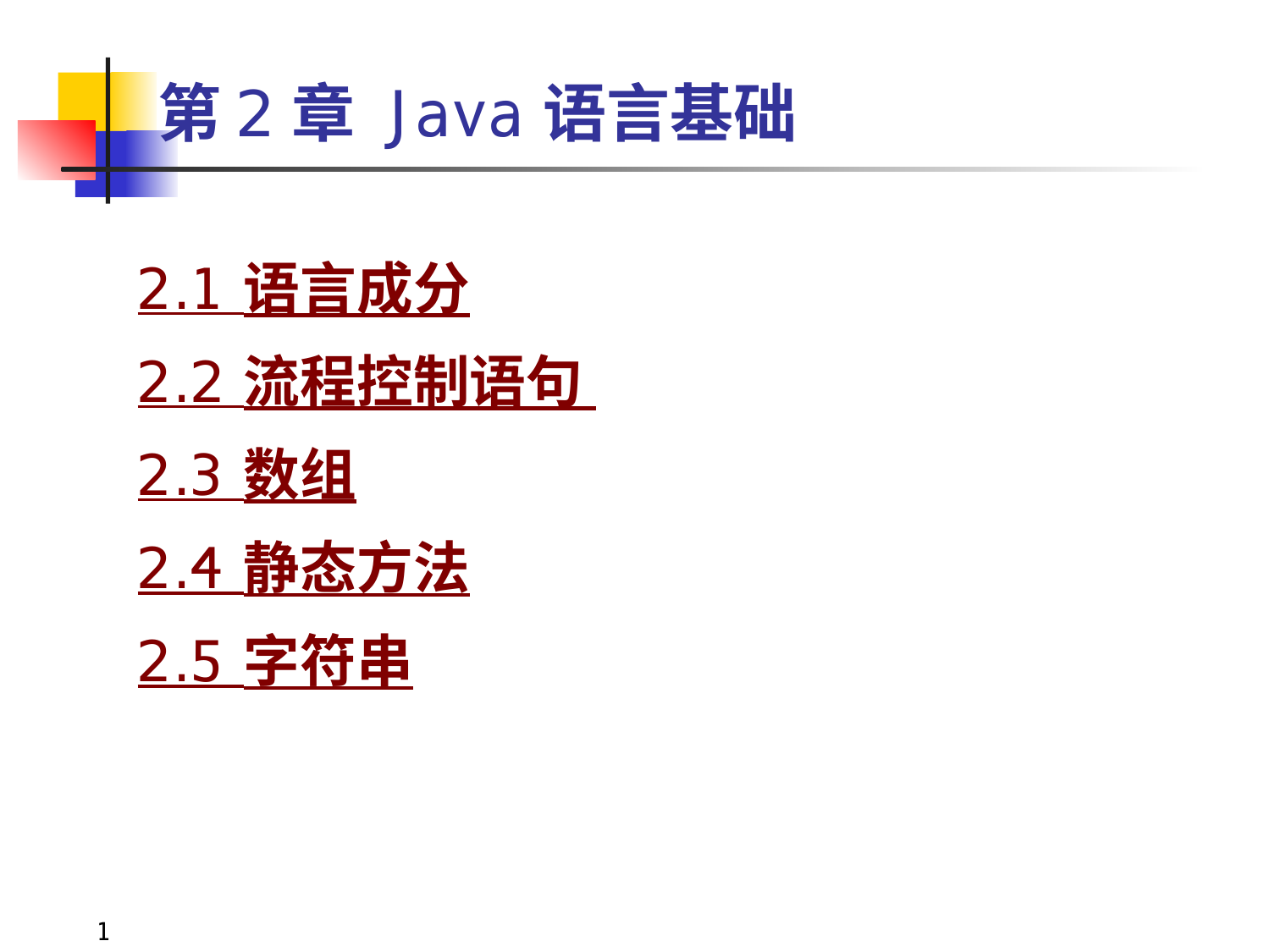

# 第2章 Java语言基础
2.1 语言成分
2.2 流程控制语句
2.3 数组
2.4 静态方法
2.5 字符串
1